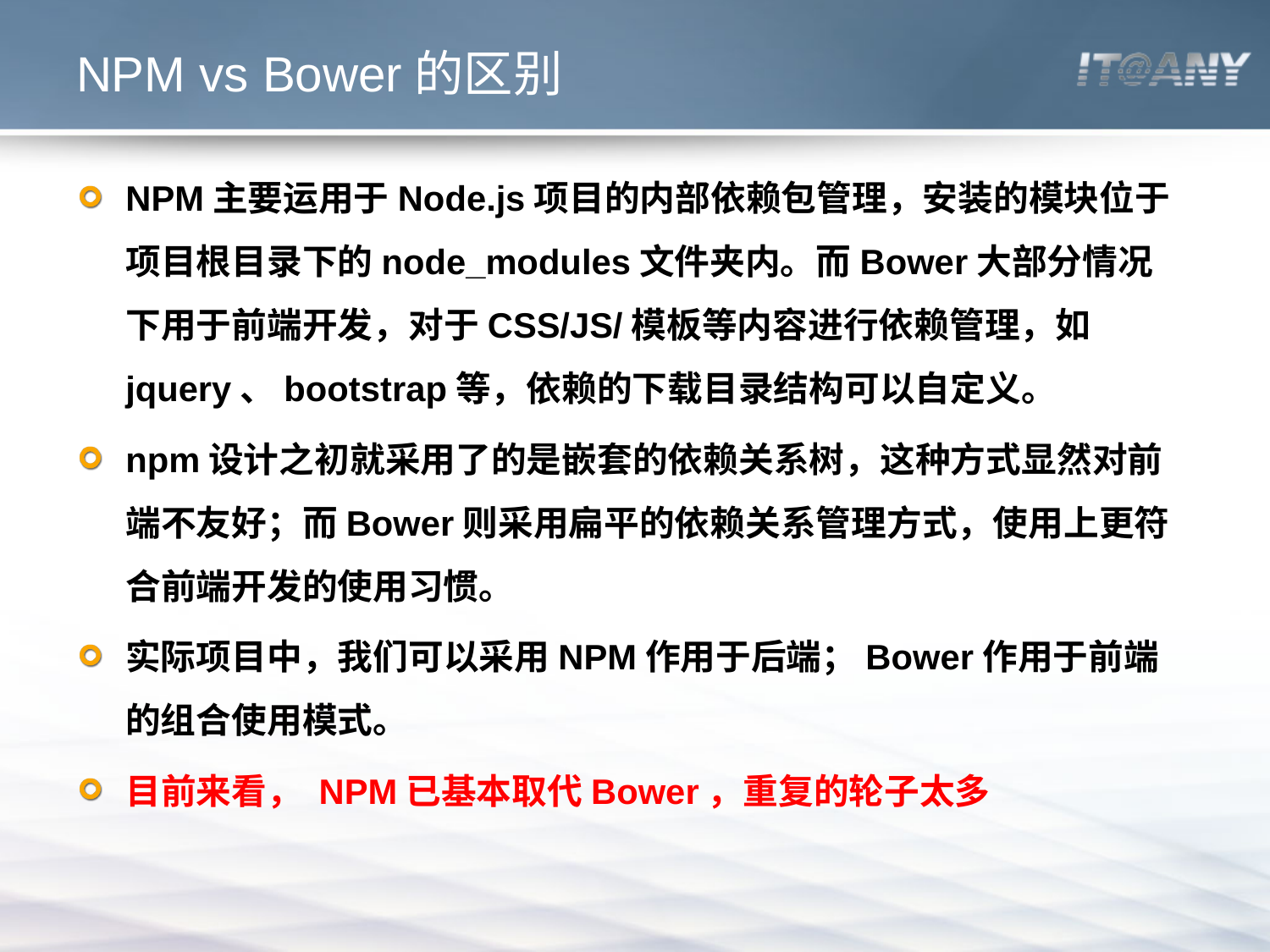

# NPM vs Bower的区别
NPM主要运用于Node.js项目的内部依赖包管理，安装的模块位于项目根目录下的node_modules文件夹内。而Bower大部分情况下用于前端开发，对于CSS/JS/模板等内容进行依赖管理，如jquery、bootstrap等，依赖的下载目录结构可以自定义。
npm设计之初就采用了的是嵌套的依赖关系树，这种方式显然对前端不友好；而Bower则采用扁平的依赖关系管理方式，使用上更符合前端开发的使用习惯。
实际项目中，我们可以采用NPM作用于后端；Bower作用于前端的组合使用模式。
目前来看， NPM已基本取代Bower，重复的轮子太多